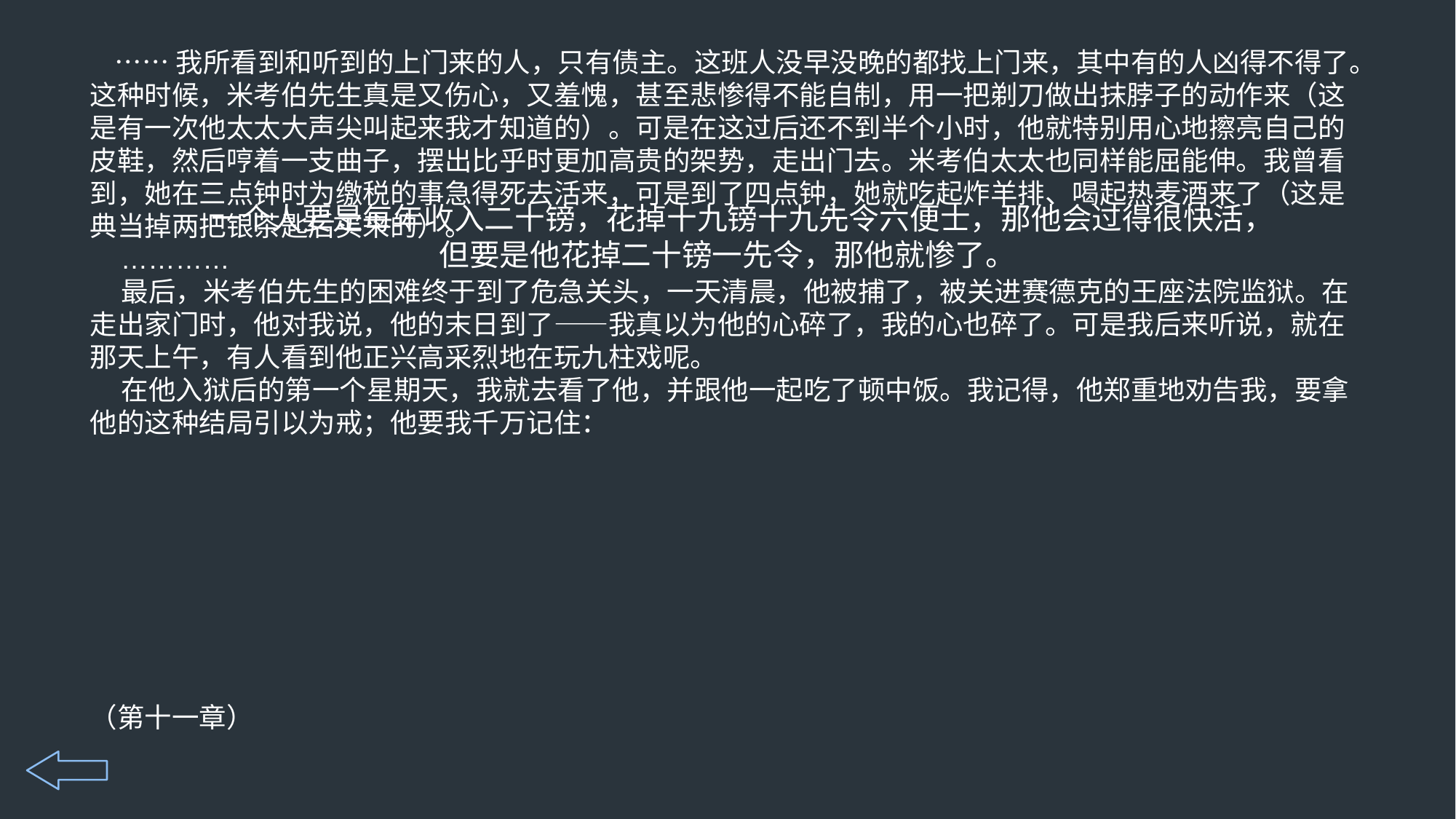

……我所看到和听到的上门来的人，只有债主。这班人没早没晚的都找上门来，其中有的人凶得不得了。这种时候，米考伯先生真是又伤心，又羞愧，甚至悲惨得不能自制，用一把剃刀做出抹脖子的动作来（这是有一次他太太大声尖叫起来我才知道的）。可是在这过后还不到半个小时，他就特别用心地擦亮自己的皮鞋，然后哼着一支曲子，摆出比乎时更加高贵的架势，走出门去。米考伯太太也同样能屈能伸。我曾看到，她在三点钟时为缴税的事急得死去活来，可是到了四点钟，她就吃起炸羊排、喝起热麦酒来了（这是典当掉两把银茶匙后买来的）。
    …………
    最后，米考伯先生的困难终于到了危急关头，一天清晨，他被捕了，被关进赛德克的王座法院监狱。在走出家门时，他对我说，他的末日到了——我真以为他的心碎了，我的心也碎了。可是我后来听说，就在那天上午，有人看到他正兴高采烈地在玩九柱戏呢。
    在他入狱后的第一个星期天，我就去看了他，并跟他一起吃了顿中饭。我记得，他郑重地劝告我，要拿他的这种结局引以为戒；他要我千万记住：

（第十一章）

一个人要是每年收入二十镑，花掉十九镑十九先令六便士，那他会过得很快活，但要是他花掉二十镑一先令，那他就惨了。